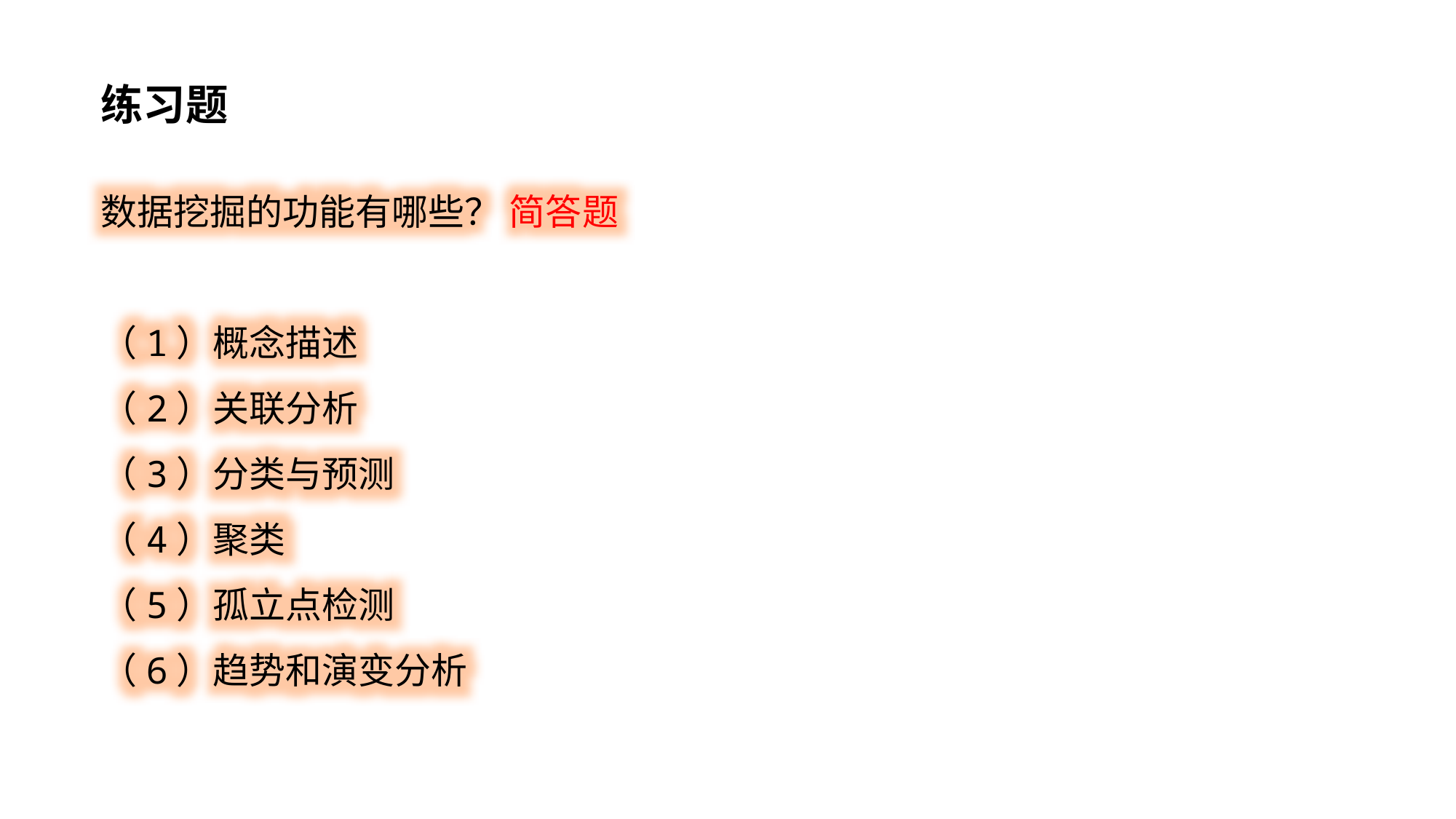

练习题
数据挖掘的功能有哪些？ 简答题

（1）概念描述
（2）关联分析
（3）分类与预测
（4）聚类
（5）孤立点检测
（6）趋势和演变分析